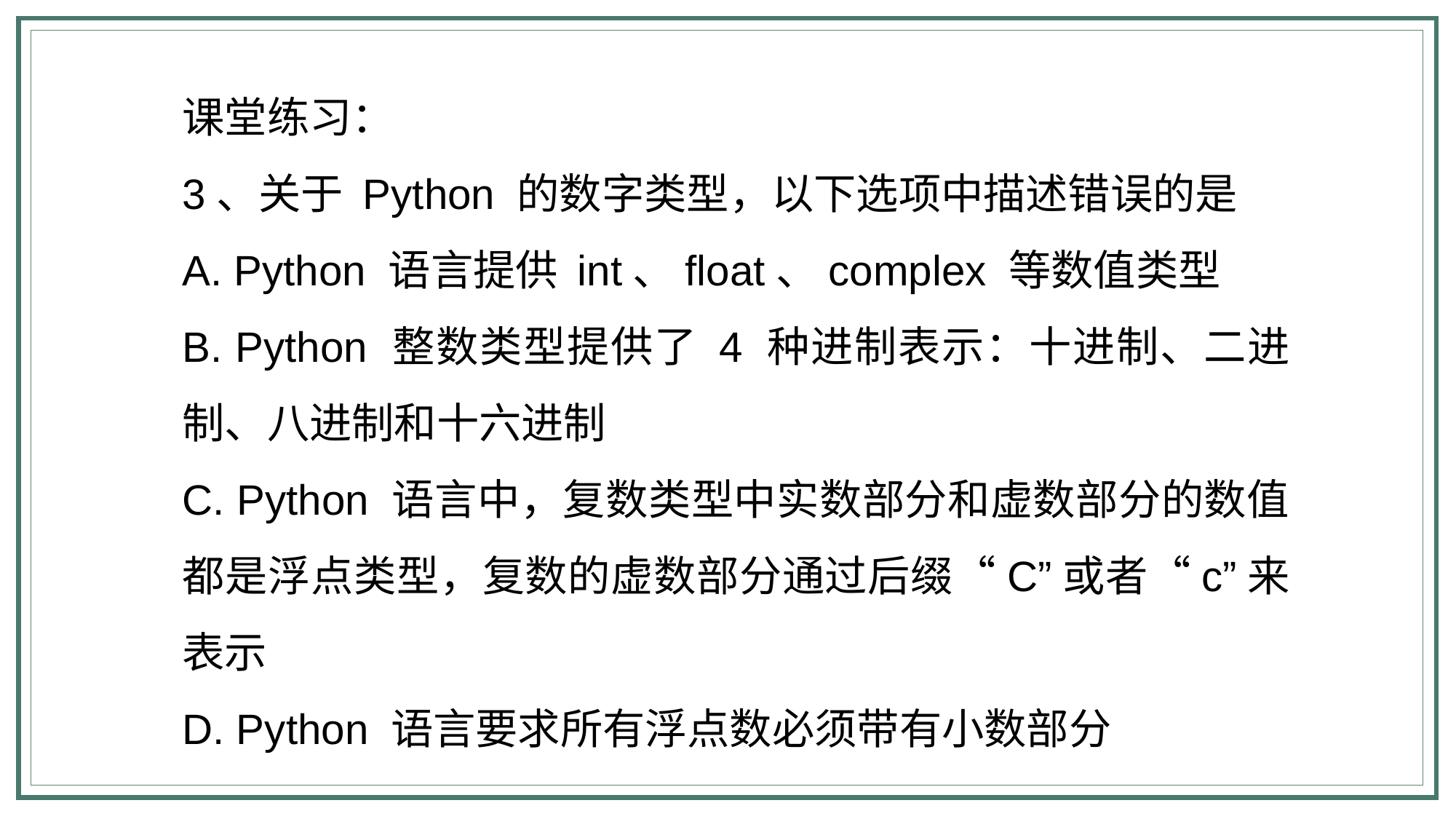

课堂练习：
3、关于 Python 的数字类型，以下选项中描述错误的是‬‬‬‬‬‬‬‬‬‬‬‬‬‬‬‬‬‬‬‬‬‬‬‬‬‬‬‬‬‬‬‬‬‬‬‬‬‬‬‬‬‬‬‬‬‬‬‬‬‬‬‬‬‬‬‬‬‬‬‬‬‬‬‬‬‬‬‬‬‬‬‬‬‬‬‬‬‬‬‬‬‬‬‬‬‬‬‬‬‬‬‬‬‬‬‬‬‬‬‬‬‬‬‬‬‬‬‬‬‬‬‬‬‬‬‬‬‬‬‬‬‬‬‬‬‬‬‬‬‬‬‬‬‬‬‬‬‬‬‬‬‬‬‬
A. Python 语言提供 int、float、complex 等数值类型
B. Python 整数类型提供了 4 种进制表示：十进制、二进制、八进制和十六进制
C. Python 语言中，复数类型中实数部分和虚数部分的数值都是浮点类型，复数的虚数部分通过后缀“C”或者“c”来表示
D. Python 语言要求所有浮点数必须带有小数部分